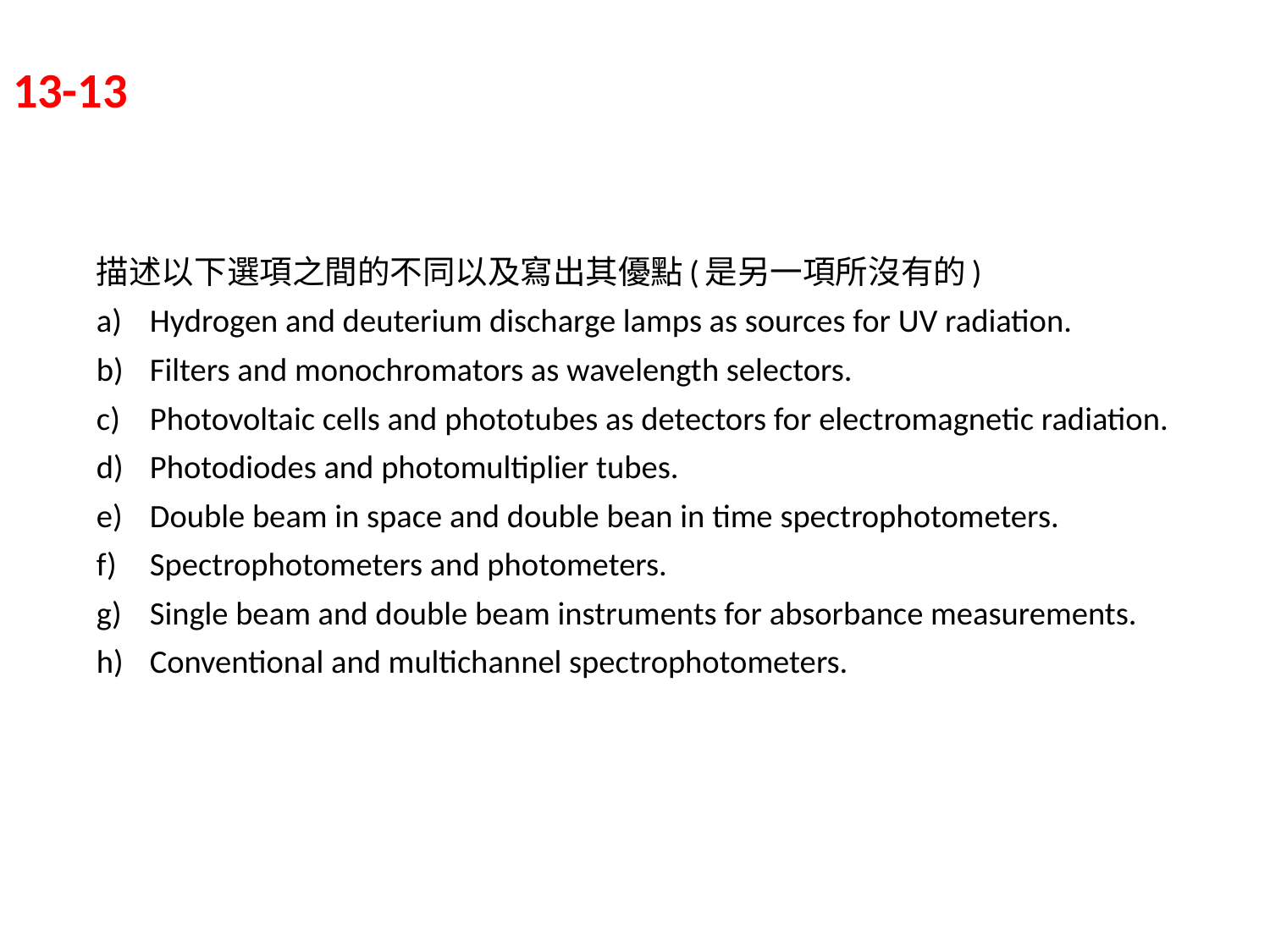

# 13-13
描述以下選項之間的不同以及寫出其優點(是另一項所沒有的)
Hydrogen and deuterium discharge lamps as sources for UV radiation.
Filters and monochromators as wavelength selectors.
Photovoltaic cells and phototubes as detectors for electromagnetic radiation.
Photodiodes and photomultiplier tubes.
Double beam in space and double bean in time spectrophotometers.
Spectrophotometers and photometers.
Single beam and double beam instruments for absorbance measurements.
Conventional and multichannel spectrophotometers.